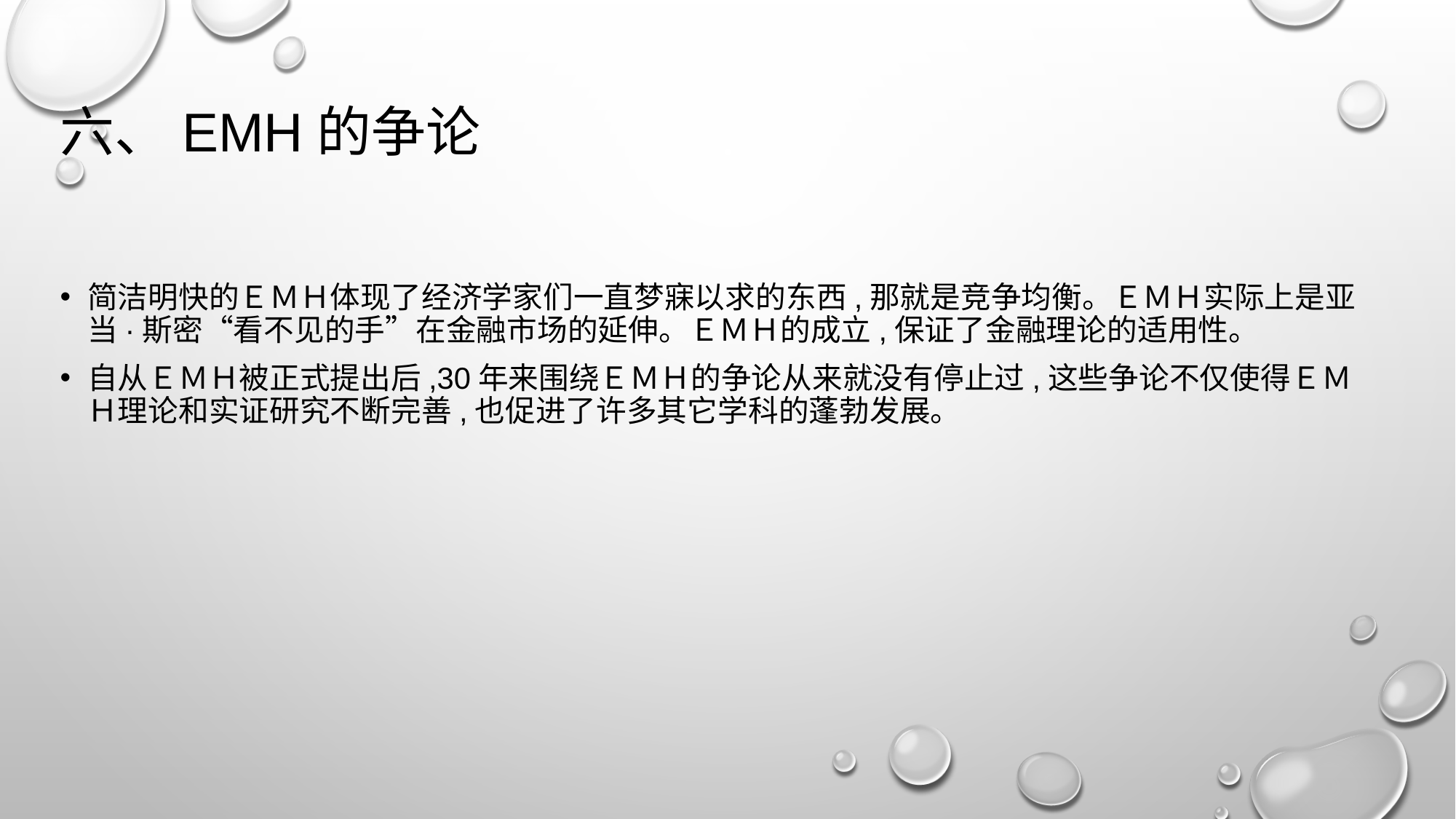

# 六、EMH的争论
简洁明快的ＥＭＨ体现了经济学家们一直梦寐以求的东西,那就是竞争均衡。ＥＭＨ实际上是亚当·斯密“看不见的手”在金融市场的延伸。ＥＭＨ的成立,保证了金融理论的适用性。
自从ＥＭＨ被正式提出后,30年来围绕ＥＭＨ的争论从来就没有停止过,这些争论不仅使得ＥＭＨ理论和实证研究不断完善,也促进了许多其它学科的蓬勃发展。